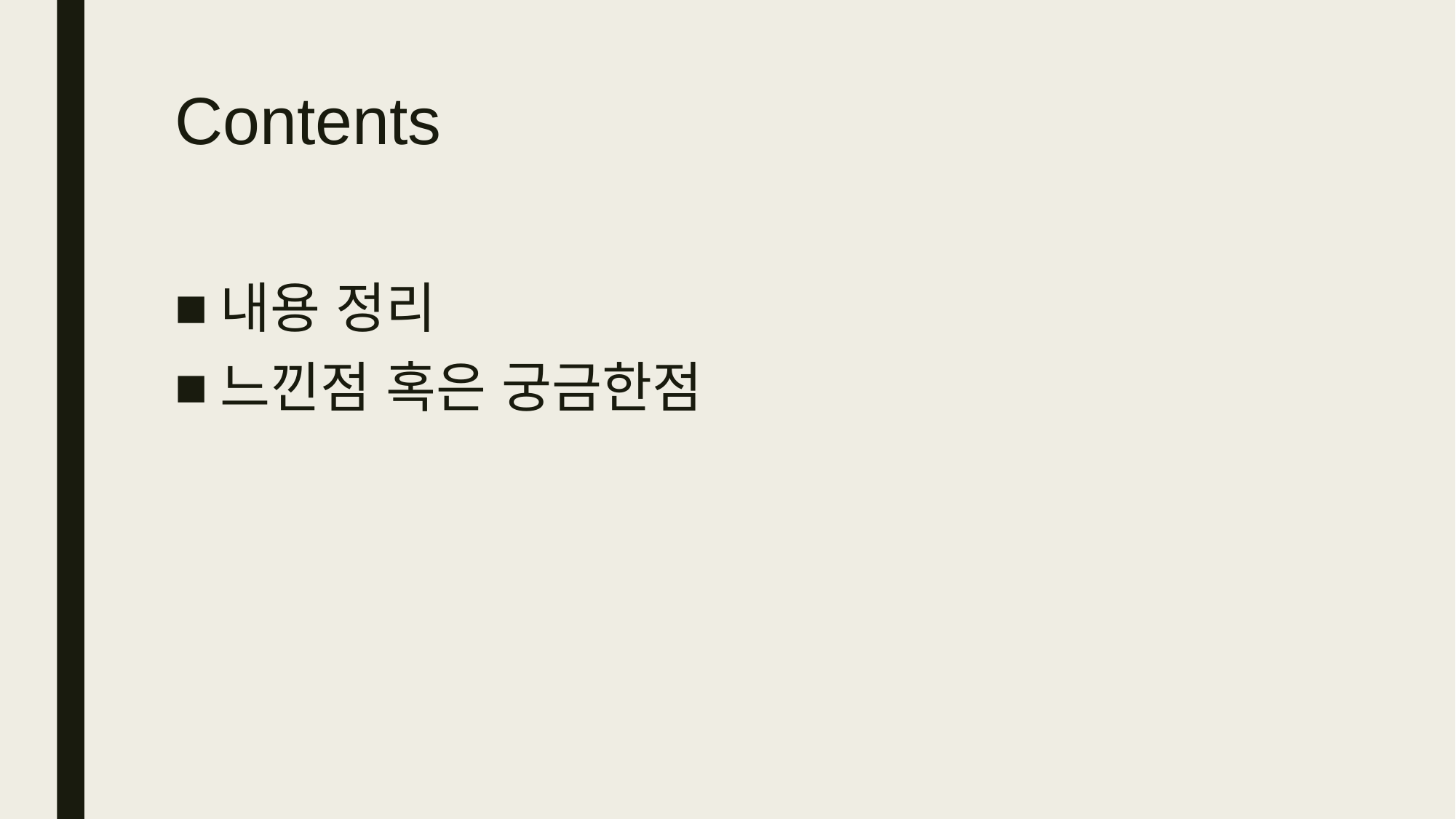

# Contents
내용 정리
느낀점 혹은 궁금한점